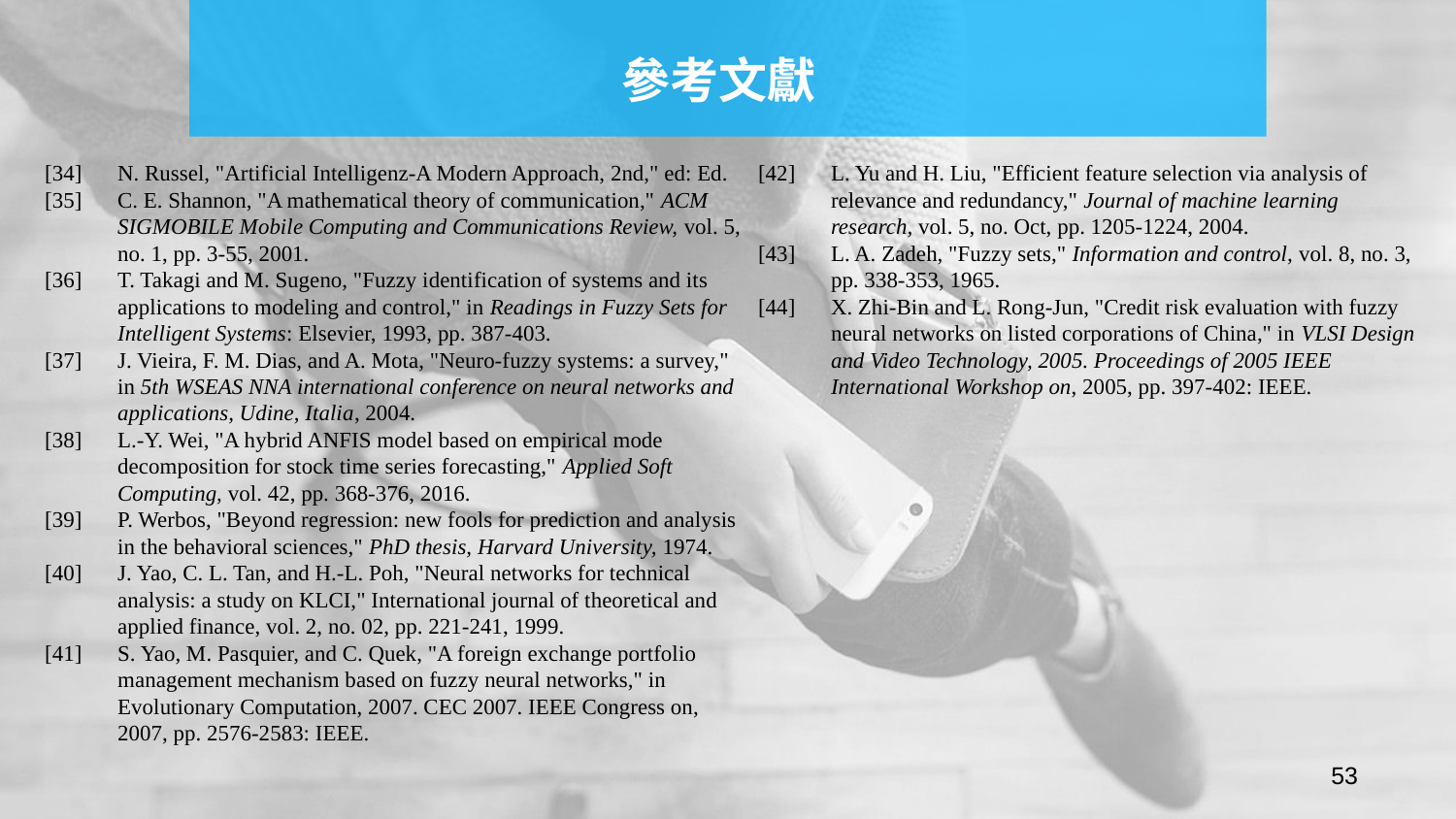

# 參考文獻

[34]	N. Russel, "Artificial Intelligenz-A Modern Approach, 2nd," ed: Ed.
[35]	C. E. Shannon, "A mathematical theory of communication," ACM SIGMOBILE Mobile Computing and Communications Review, vol. 5, no. 1, pp. 3-55, 2001.
[36]	T. Takagi and M. Sugeno, "Fuzzy identification of systems and its applications to modeling and control," in Readings in Fuzzy Sets for Intelligent Systems: Elsevier, 1993, pp. 387-403.
[37]	J. Vieira, F. M. Dias, and A. Mota, "Neuro-fuzzy systems: a survey," in 5th WSEAS NNA international conference on neural networks and applications, Udine, Italia, 2004.
[38]	L.-Y. Wei, "A hybrid ANFIS model based on empirical mode decomposition for stock time series forecasting," Applied Soft Computing, vol. 42, pp. 368-376, 2016.
[39]	P. Werbos, "Beyond regression: new fools for prediction and analysis in the behavioral sciences," PhD thesis, Harvard University, 1974.
[40]	J. Yao, C. L. Tan, and H.-L. Poh, "Neural networks for technical analysis: a study on KLCI," International journal of theoretical and applied finance, vol. 2, no. 02, pp. 221-241, 1999.
[41]	S. Yao, M. Pasquier, and C. Quek, "A foreign exchange portfolio management mechanism based on fuzzy neural networks," in Evolutionary Computation, 2007. CEC 2007. IEEE Congress on, 2007, pp. 2576-2583: IEEE.

[42]	L. Yu and H. Liu, "Efficient feature selection via analysis of relevance and redundancy," Journal of machine learning research, vol. 5, no. Oct, pp. 1205-1224, 2004.
[43]	L. A. Zadeh, "Fuzzy sets," Information and control, vol. 8, no. 3, pp. 338-353, 1965.
[44] 	X. Zhi-Bin and L. Rong-Jun, "Credit risk evaluation with fuzzy neural networks on listed corporations of China," in VLSI Design and Video Technology, 2005. Proceedings of 2005 IEEE International Workshop on, 2005, pp. 397-402: IEEE.

53